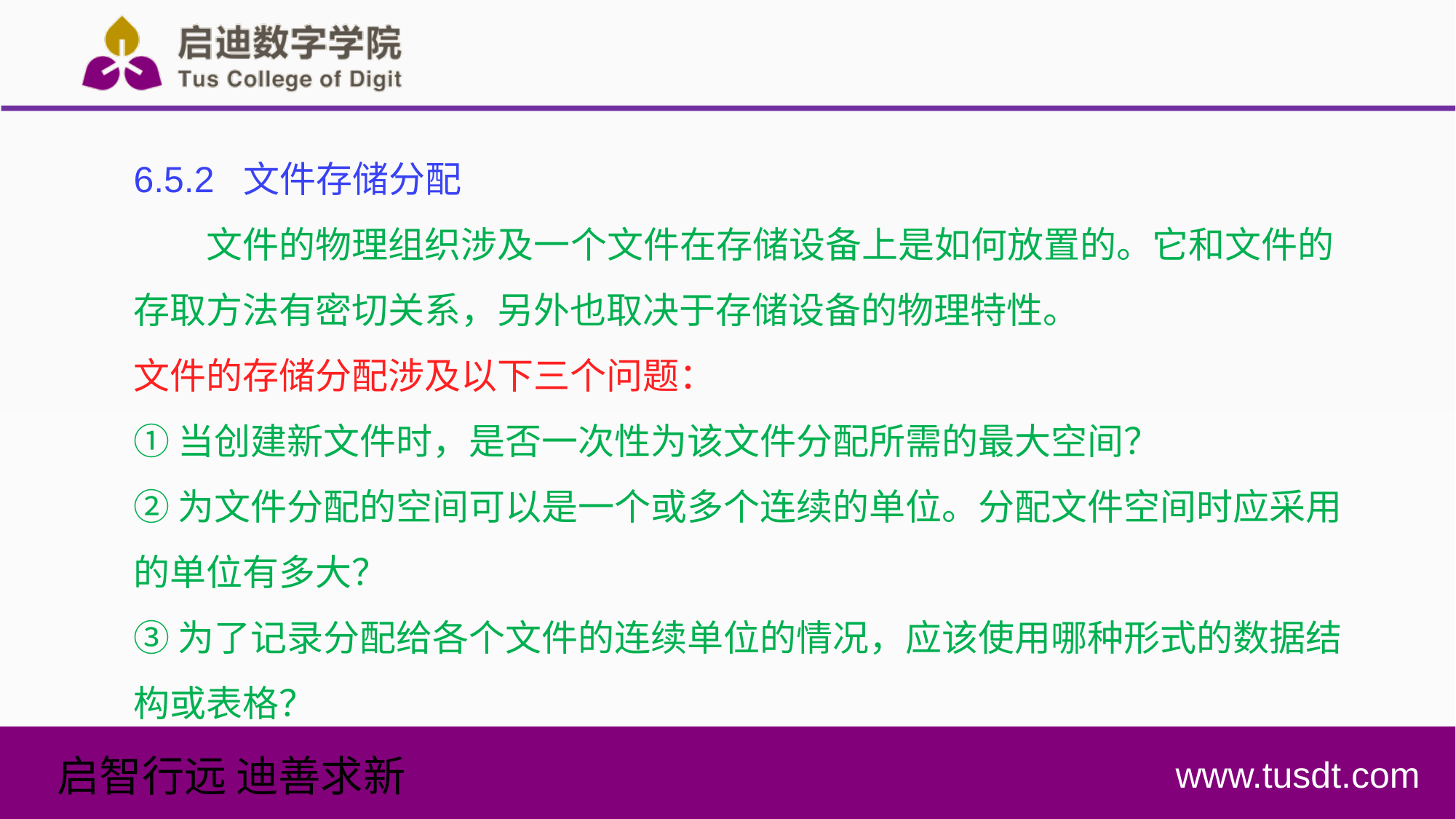

6.5.2  文件存储分配
文件的物理组织涉及一个文件在存储设备上是如何放置的。它和文件的存取方法有密切关系，另外也取决于存储设备的物理特性。
文件的存储分配涉及以下三个问题：
① 当创建新文件时，是否一次性为该文件分配所需的最大空间？
② 为文件分配的空间可以是一个或多个连续的单位。分配文件空间时应采用的单位有多大？
③ 为了记录分配给各个文件的连续单位的情况，应该使用哪种形式的数据结构或表格？